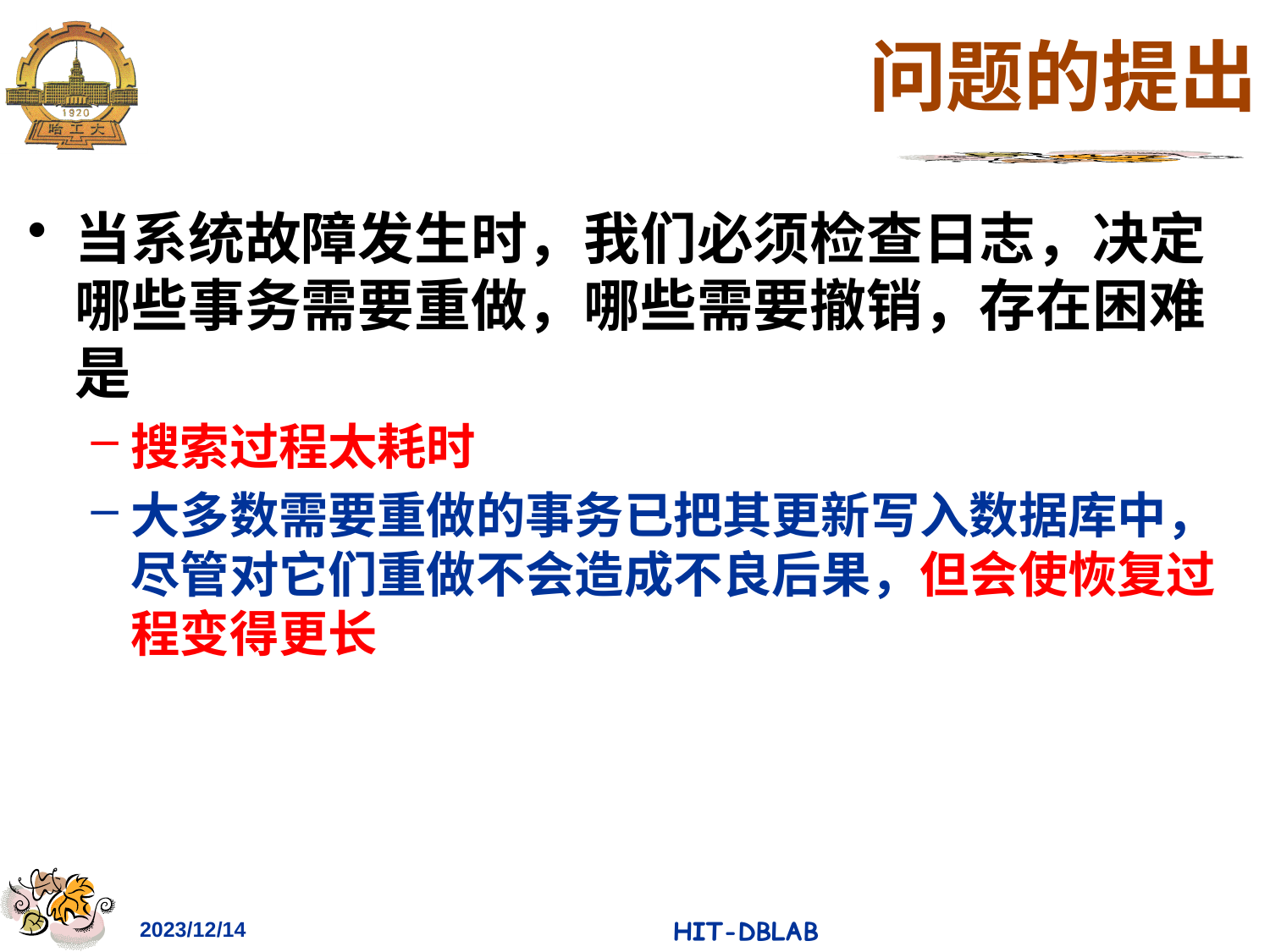

# 问题的提出
当系统故障发生时，我们必须检查日志，决定哪些事务需要重做，哪些需要撤销，存在困难是
搜索过程太耗时
大多数需要重做的事务已把其更新写入数据库中，尽管对它们重做不会造成不良后果，但会使恢复过程变得更长
2023/12/14
HIT-DBLAB